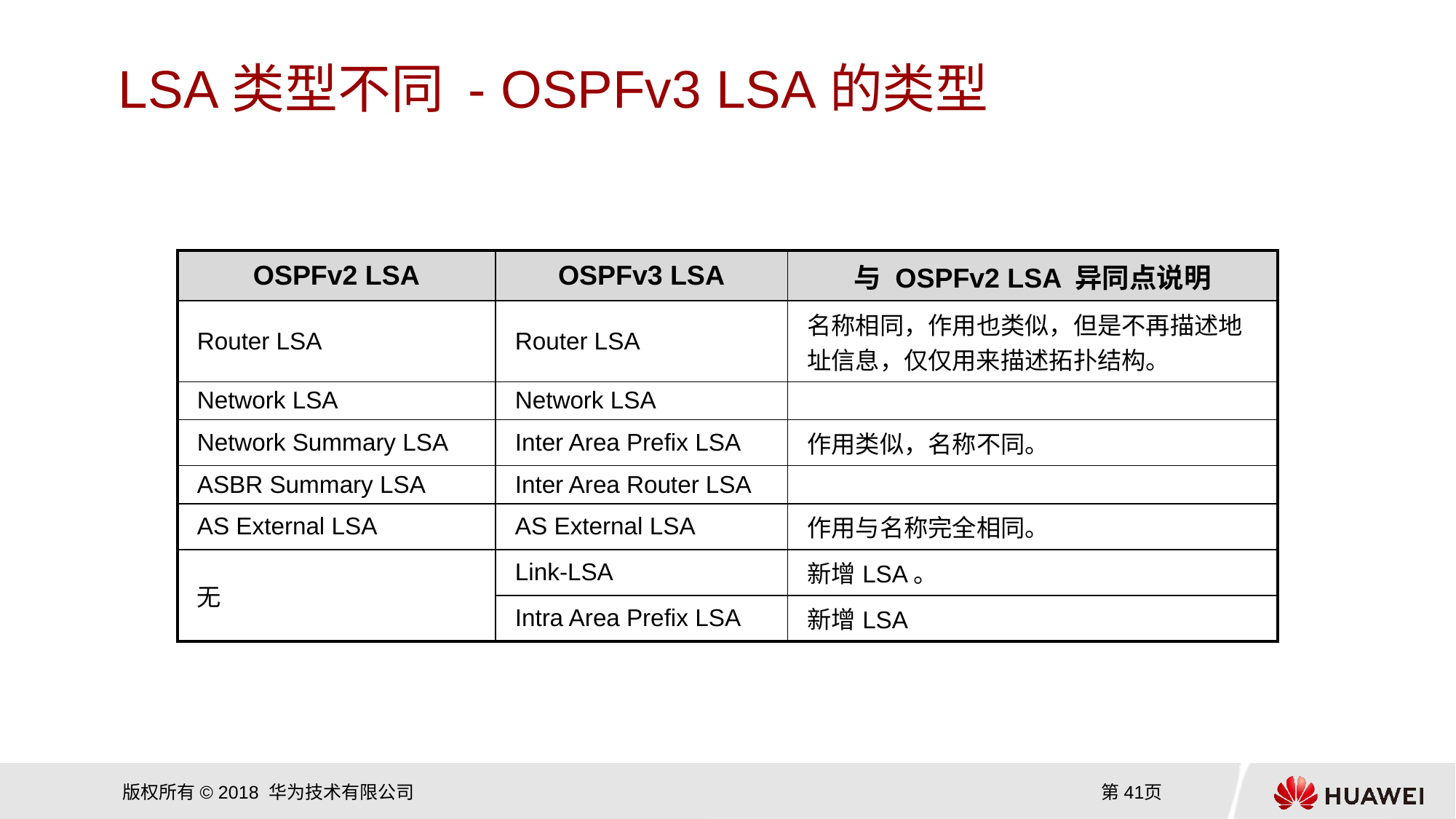

# LSA类型不同 - OSPFv3 LSA的类型
| OSPFv2 LSA | OSPFv3 LSA | 与 OSPFv2 LSA 异同点说明 |
| --- | --- | --- |
| Router LSA | Router LSA | 名称相同，作用也类似，但是不再描述地址信息，仅仅用来描述拓扑结构。 |
| Network LSA | Network LSA |  |
| Network Summary LSA | Inter Area Prefix LSA | 作用类似，名称不同。 |
| ASBR Summary LSA | Inter Area Router LSA |  |
| AS External LSA | AS External LSA | 作用与名称完全相同。 |
| 无 | Link-LSA | 新增LSA。 |
|  | Intra Area Prefix LSA | 新增LSA |